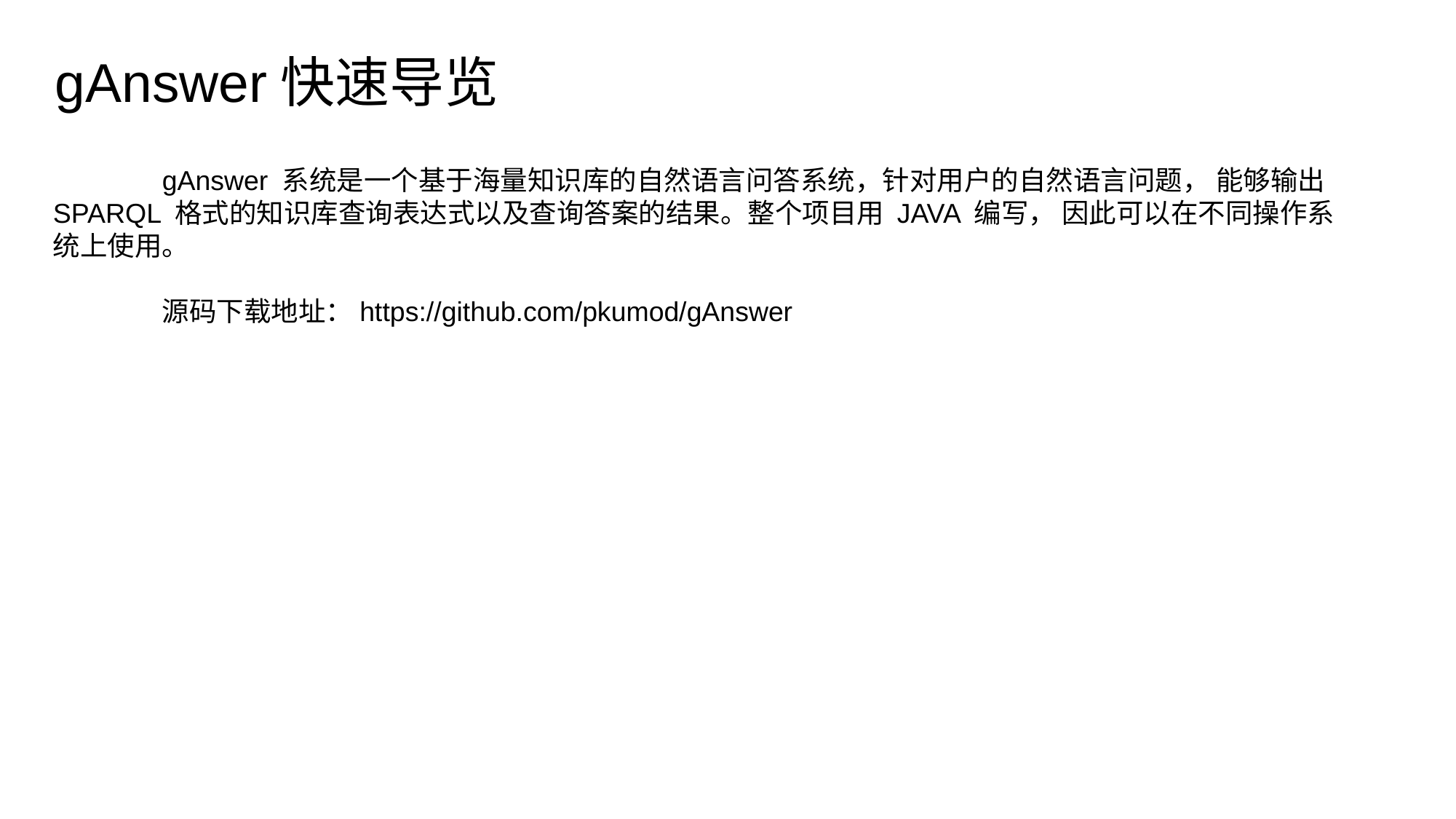

gAnswer快速导览
	gAnswer 系统是一个基于海量知识库的自然语言问答系统，针对用户的自然语言问题， 能够输出 SPARQL 格式的知识库查询表达式以及查询答案的结果。整个项目用 JAVA 编写， 因此可以在不同操作系统上使用。

	源码下载地址：https://github.com/pkumod/gAnswer